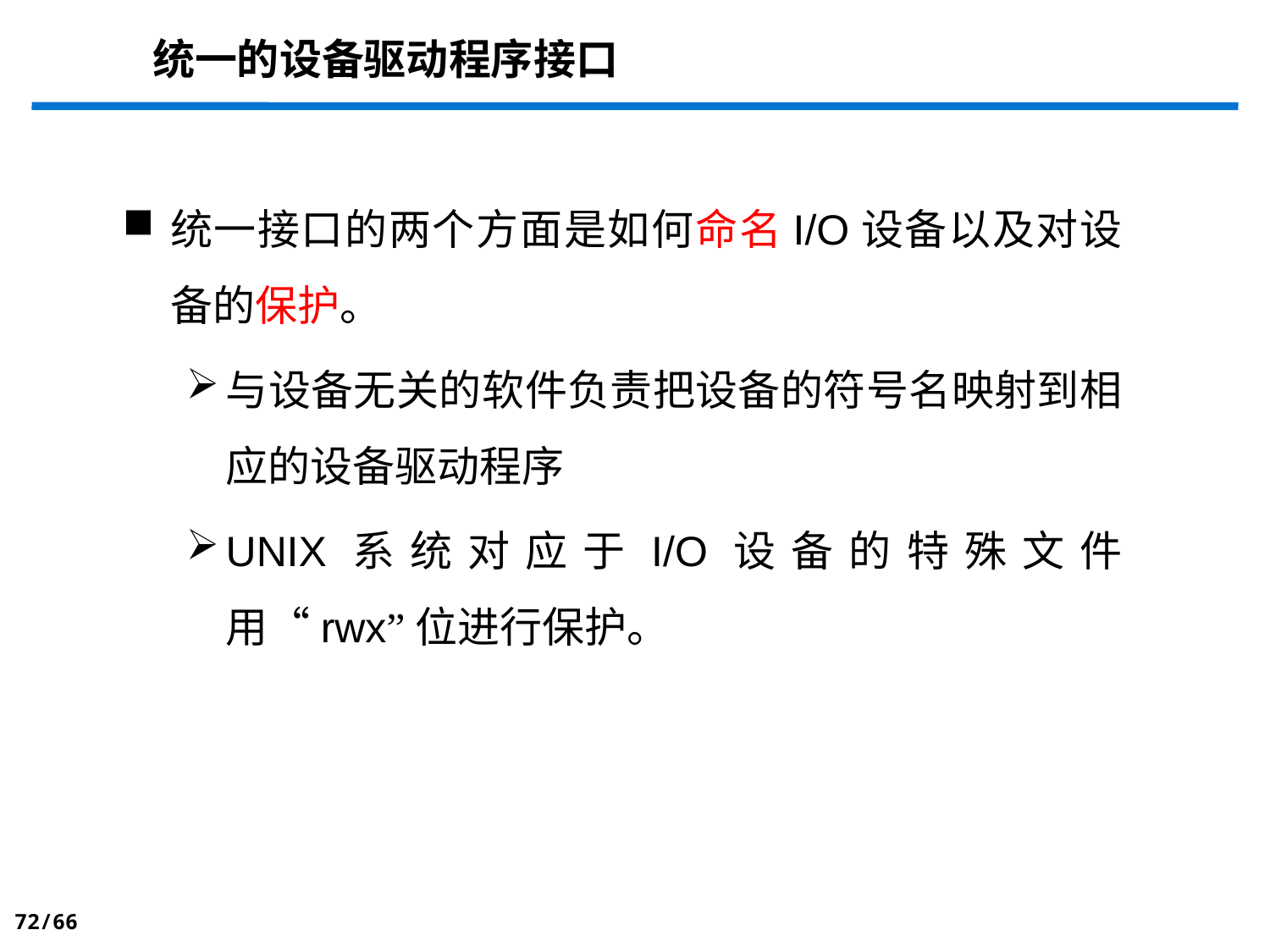

# 统一的设备驱动程序接口
统一接口的两个方面是如何命名I/O设备以及对设备的保护。
与设备无关的软件负责把设备的符号名映射到相应的设备驱动程序
UNIX系统对应于I/O设备的特殊文件用“rwx”位进行保护。